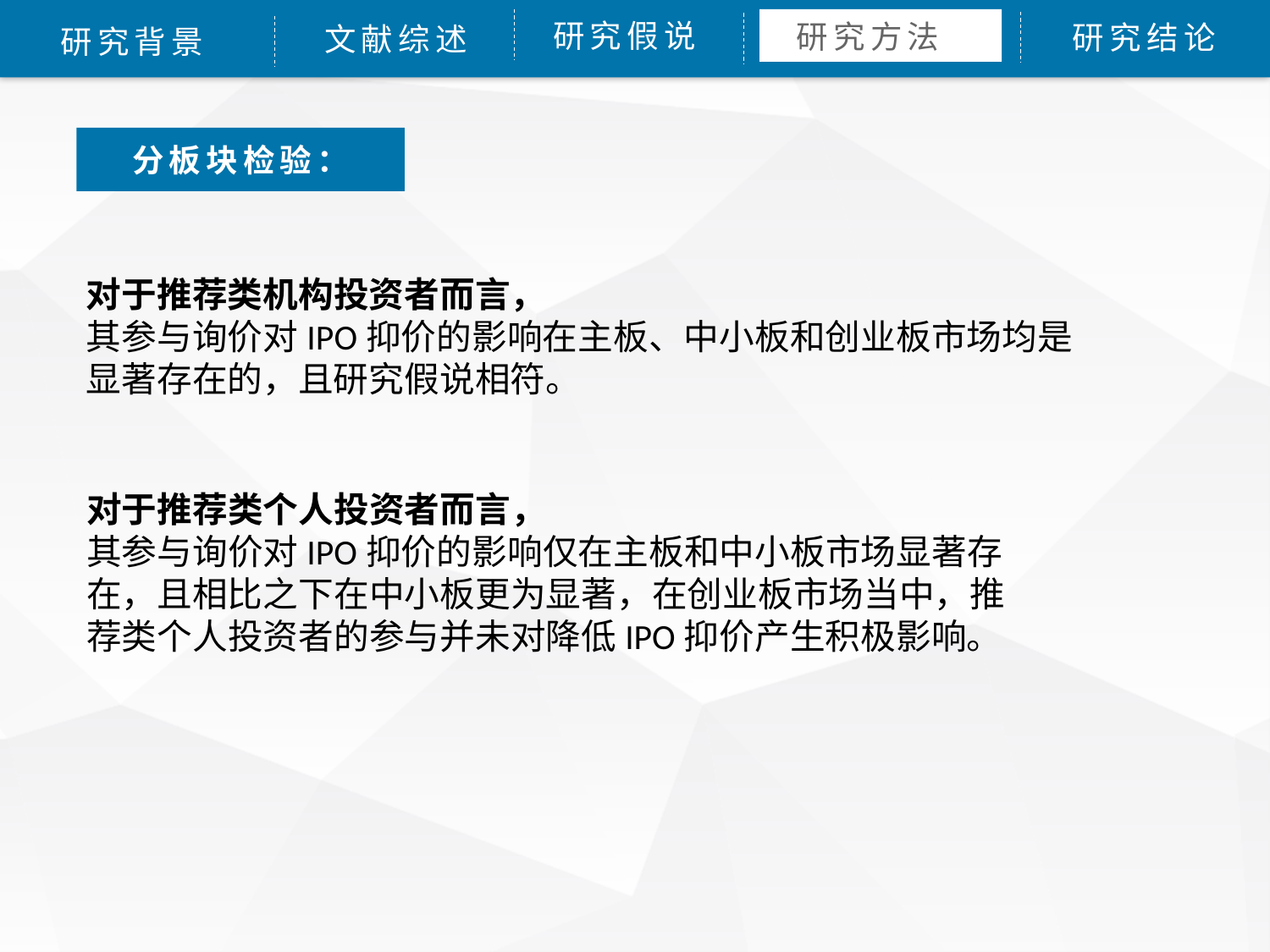

研究方法
研究假说
研究结论
文献综述
研究背景
分板块检验：
对于推荐类机构投资者而言，
其参与询价对IPO抑价的影响在主板、中小板和创业板市场均是显著存在的，且研究假说相符。
对于推荐类个人投资者而言，
其参与询价对IPO抑价的影响仅在主板和中小板市场显著存在，且相比之下在中小板更为显著，在创业板市场当中，推荐类个人投资者的参与并未对降低IPO抑价产生积极影响。